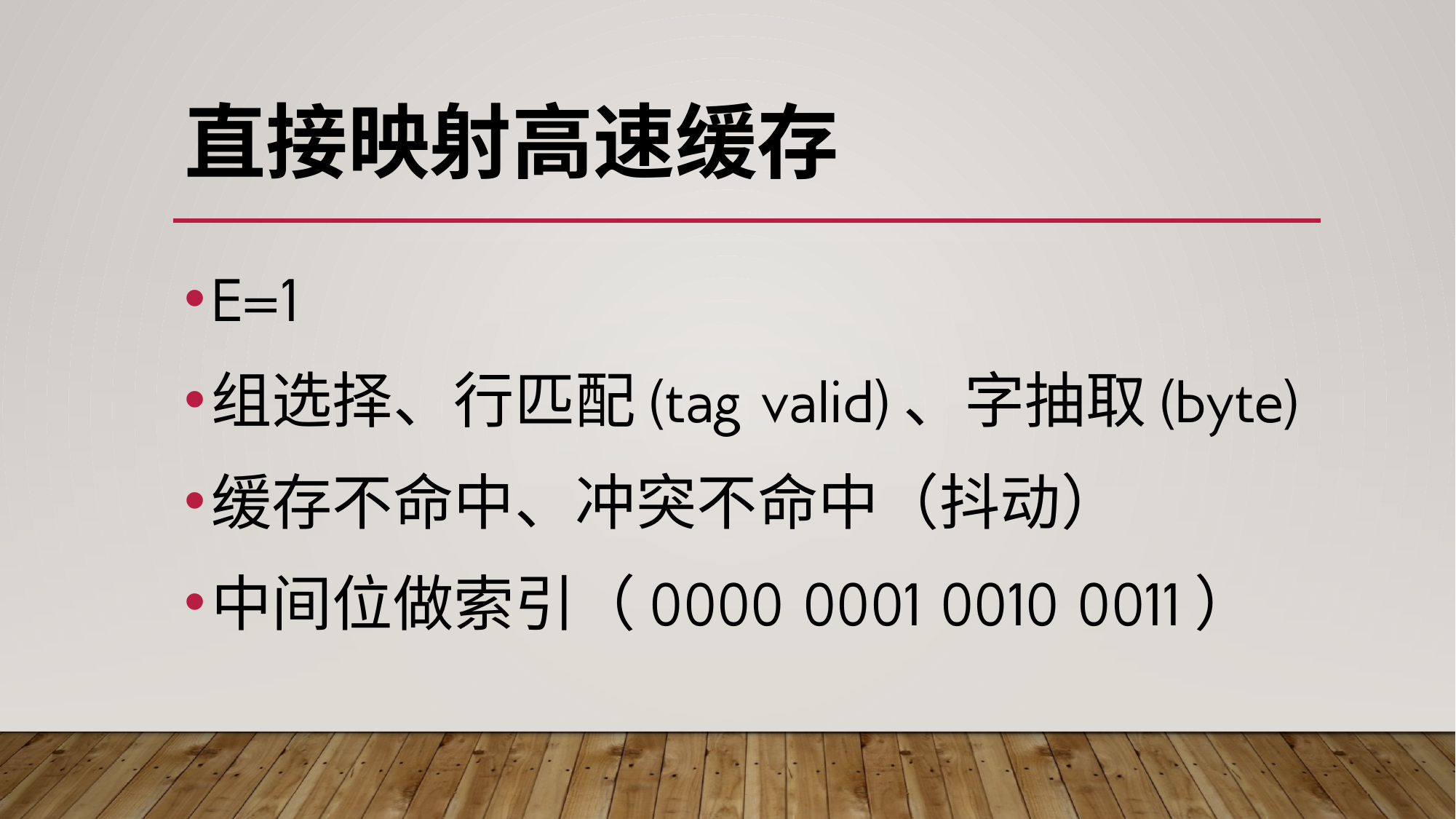

# 直接映射高速缓存
E=1
组选择、行匹配(tag valid)、字抽取(byte)
缓存不命中、冲突不命中（抖动）
中间位做索引（0000 0001 0010 0011）